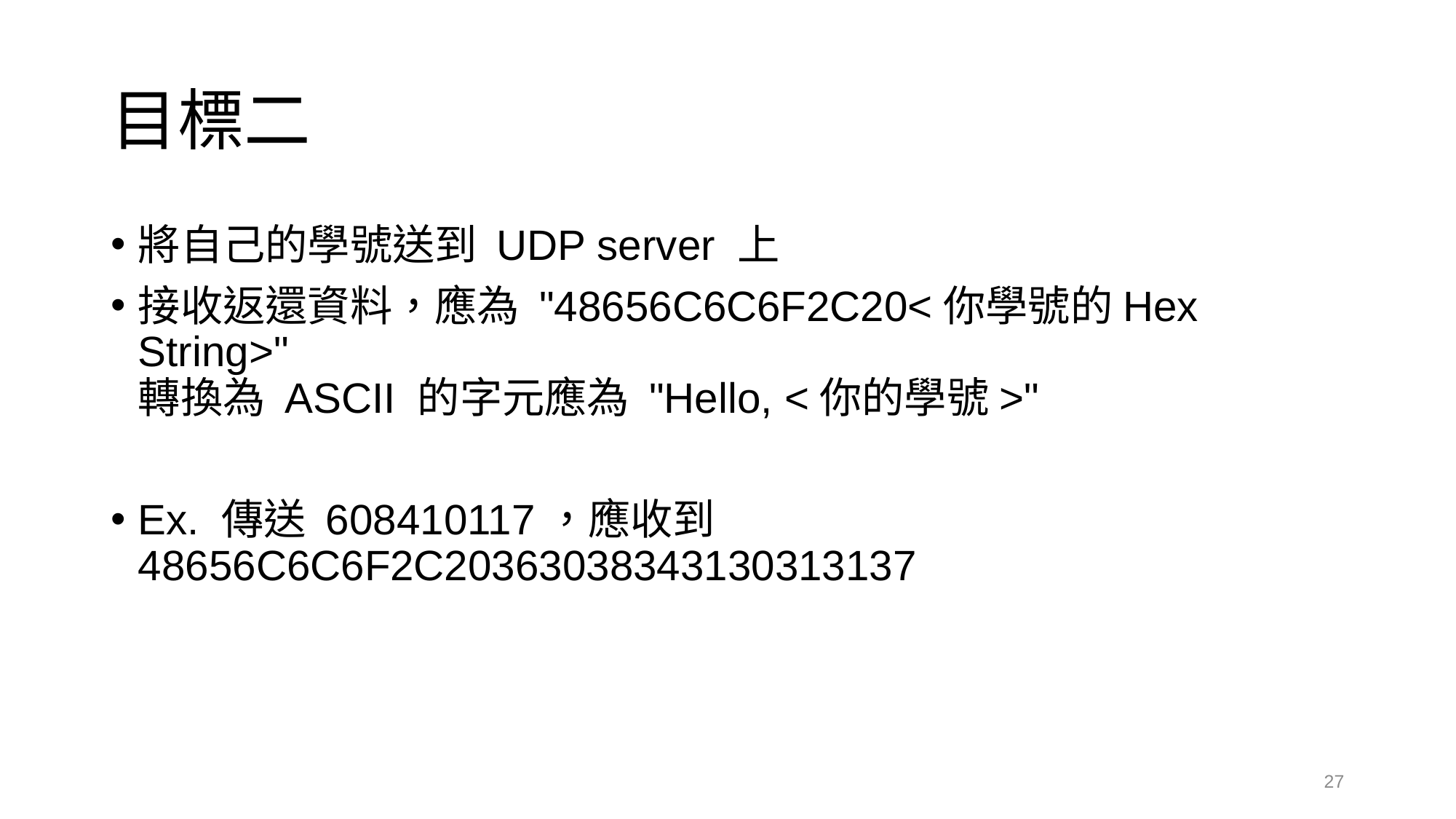

# 目標二
將自己的學號送到 UDP server 上
接收返還資料，應為 "48656C6C6F2C20<你學號的Hex String>"
轉換為 ASCII 的字元應為 "Hello, <你的學號>"

Ex. 傳送 608410117，應收到48656C6C6F2C20363038343130313137

27